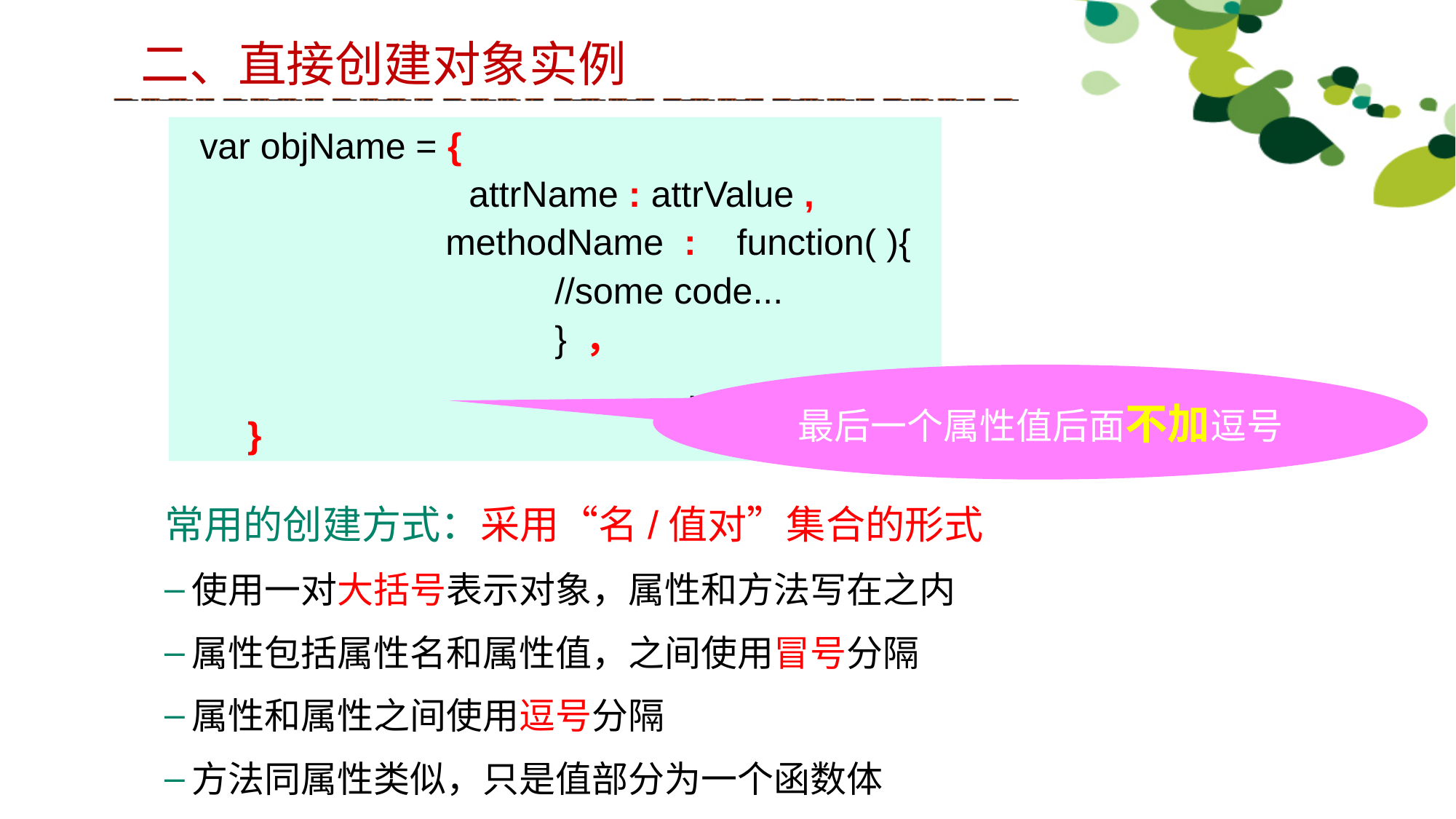

二、直接创建对象实例
var objName = {
		             attrName : attrValue ,
                	methodName  :    function( ){
                       		//some code...
                		} ，
				             ...
	  }

常用的创建方式：采用“名/值对”集合的形式
使用一对大括号表示对象，属性和方法写在之内
属性包括属性名和属性值，之间使用冒号分隔
属性和属性之间使用逗号分隔
方法同属性类似，只是值部分为一个函数体
最后一个属性值后面不加逗号